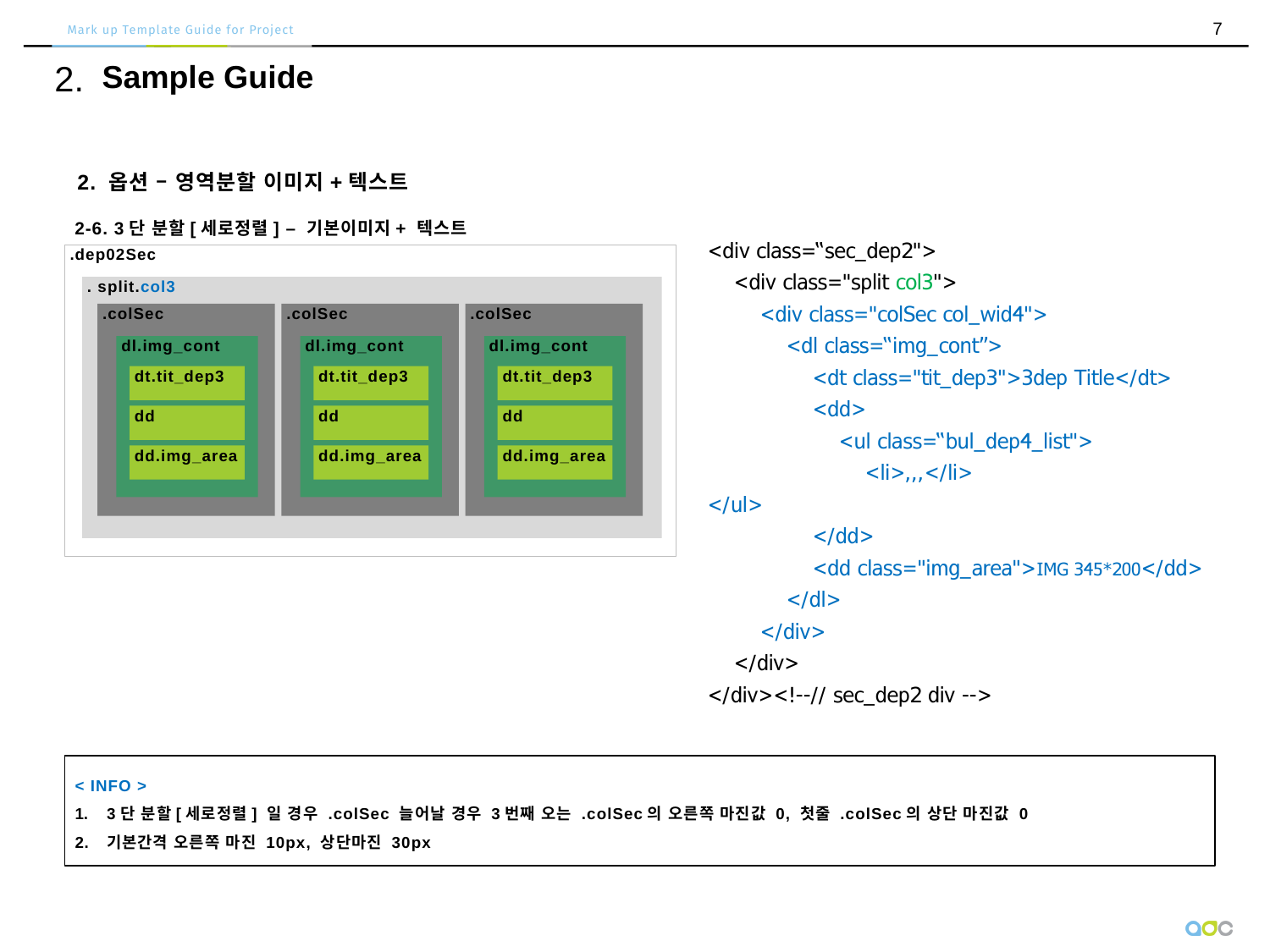

2.
Sample Guide
2. 옵션 – 영역분할 이미지+텍스트
2-6. 3단 분할[세로정렬] – 기본이미지+ 텍스트
<div class=“sec_dep2">
    <div class="split col3">
        <div class="colSec col_wid4">
            <dl class=“img_cont”>
                <dt class="tit_dep3">3dep Title</dt>
                <dd>
                    <ul class=“bul_dep4_list">
                        <li>,,,</li>		</ul>
                </dd>
                <dd class="img_area">IMG 345*200</dd>
            </dl>
        </div>
    </div>
</div><!--// sec_dep2 div -->
.dep02Sec
. split.col3
.colSec
.colSec
.colSec
dl.img_cont
dl.img_cont
dl.img_cont
dt.tit_dep3
dt.tit_dep3
dt.tit_dep3
dd
dd
dd
dd.img_area
dd.img_area
dd.img_area
< INFO >
3단 분할[세로정렬] 일 경우 .colSec 늘어날 경우 3번째 오는 .colSec의 오른쪽 마진값 0, 첫줄 .colSec의 상단 마진값 0
기본간격 오른쪽 마진 10px, 상단마진 30px